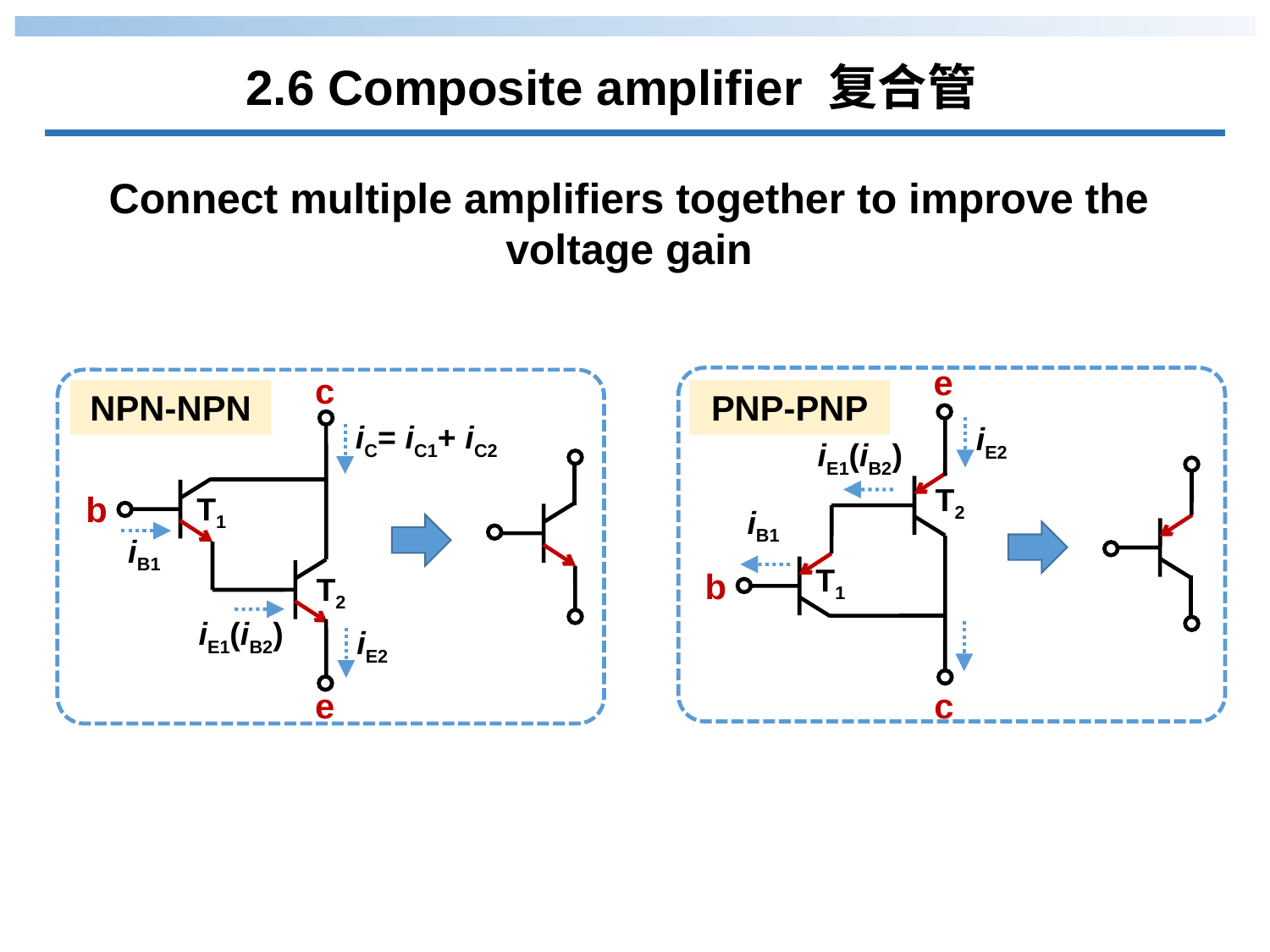

2.6 Composite amplifier 复合管

Connect multiple amplifiers together to improve the voltage gain
c

T1
iB1
T2
iE1(iB2)
b
e
PNP-PNP
iE2
c

T1
iB1
T2
iE1(iB2)
b
e
NPN-NPN
iC= iC1+ iC2
iE2